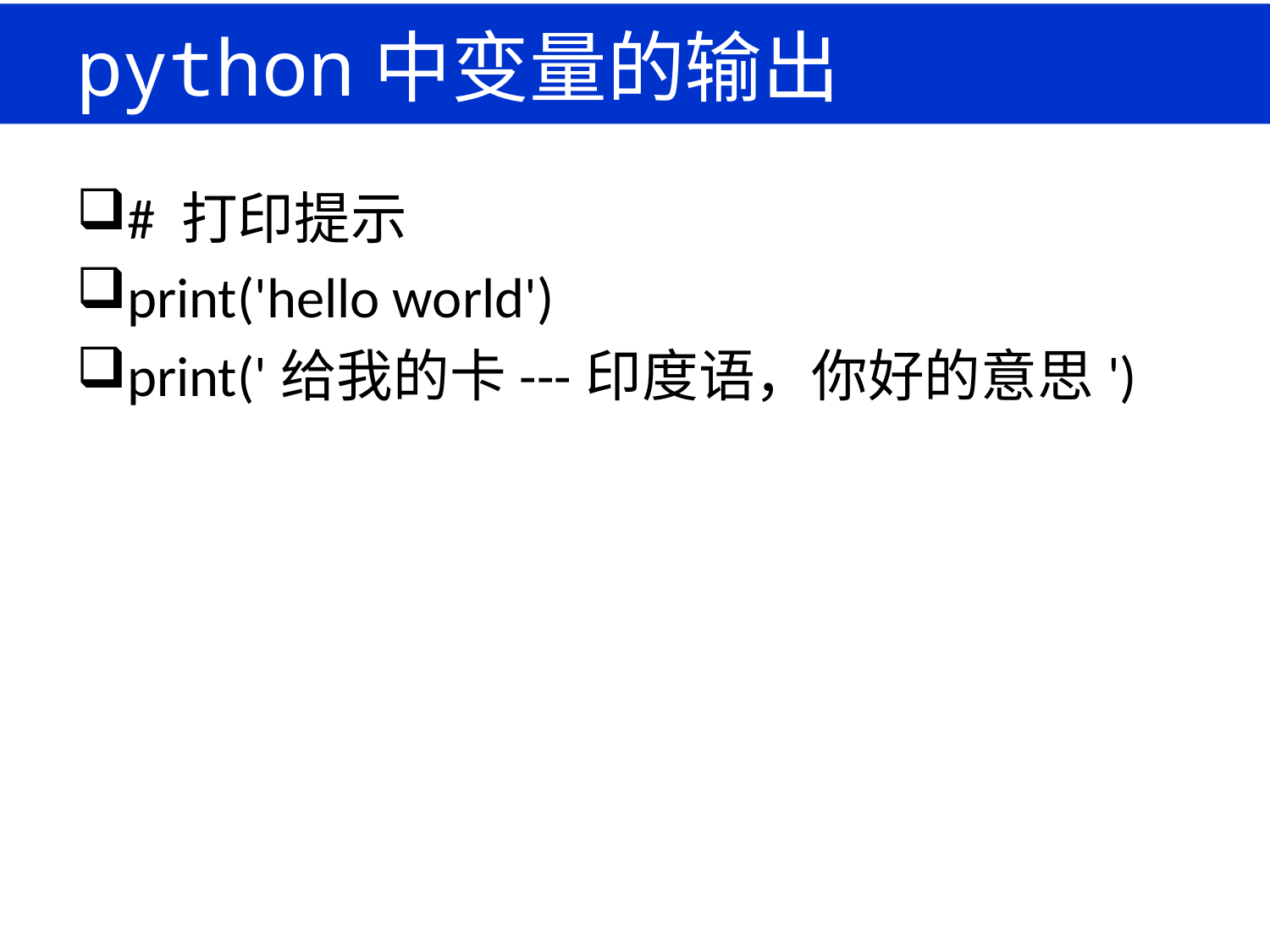

# python中变量的输出
# 打印提示
print('hello world')
print('给我的卡---印度语，你好的意思')